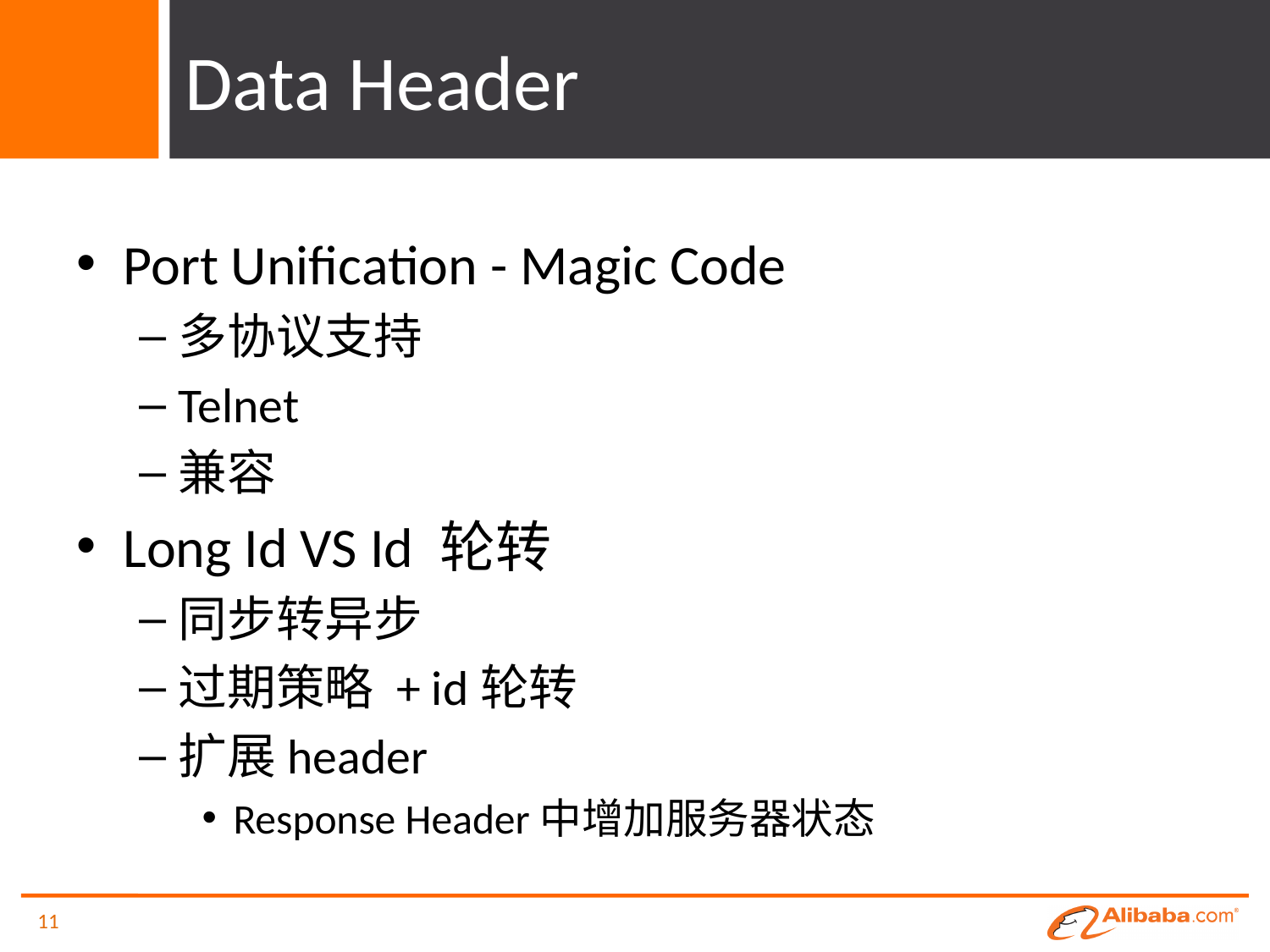

# Data Header
Port Unification - Magic Code
多协议支持
Telnet
兼容
Long Id VS Id 轮转
同步转异步
过期策略 + id轮转
扩展header
Response Header中增加服务器状态

11